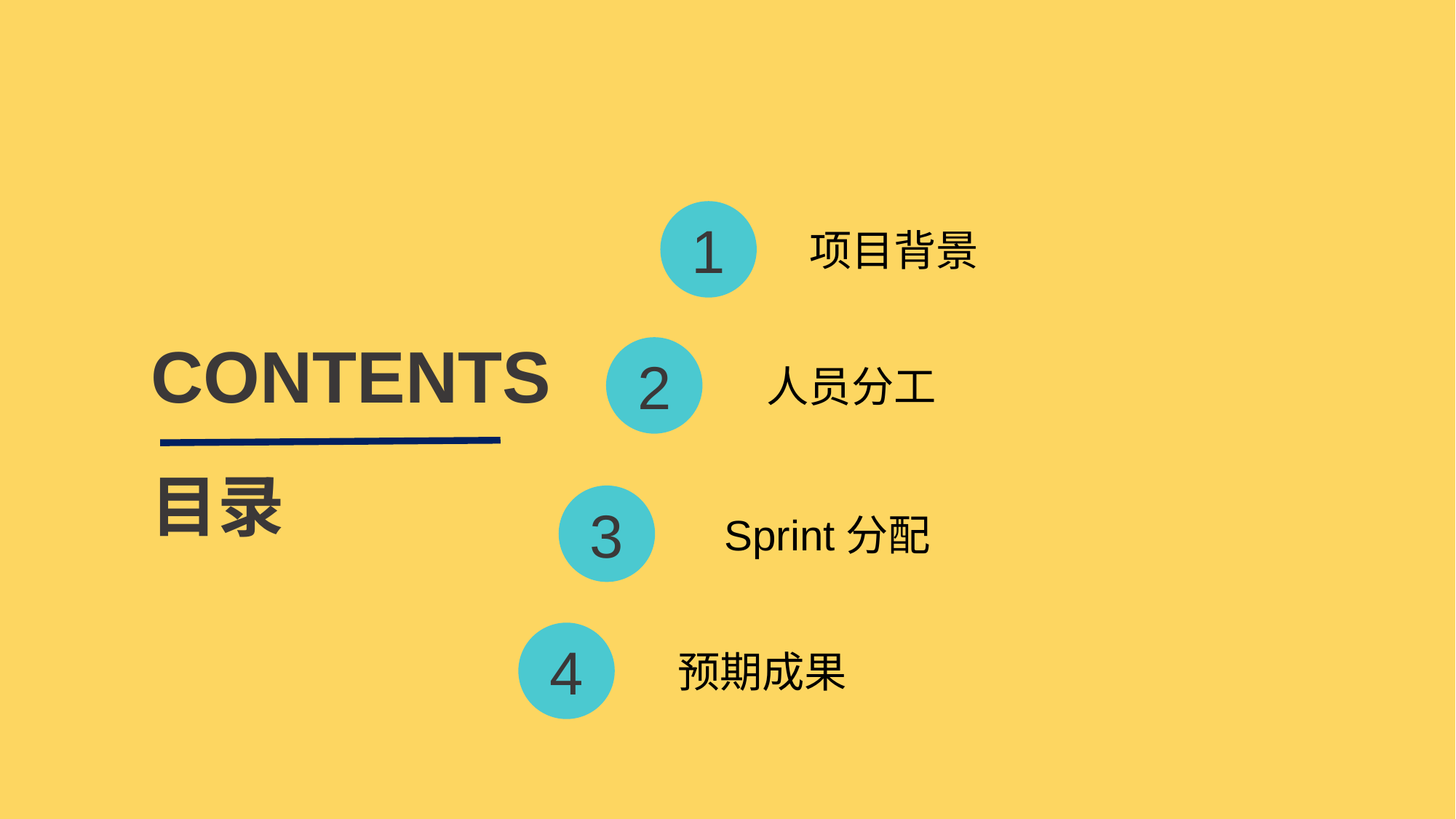

1
项目背景
CONTENTS
2
人员分工
目录
3
Sprint分配
4
预期成果